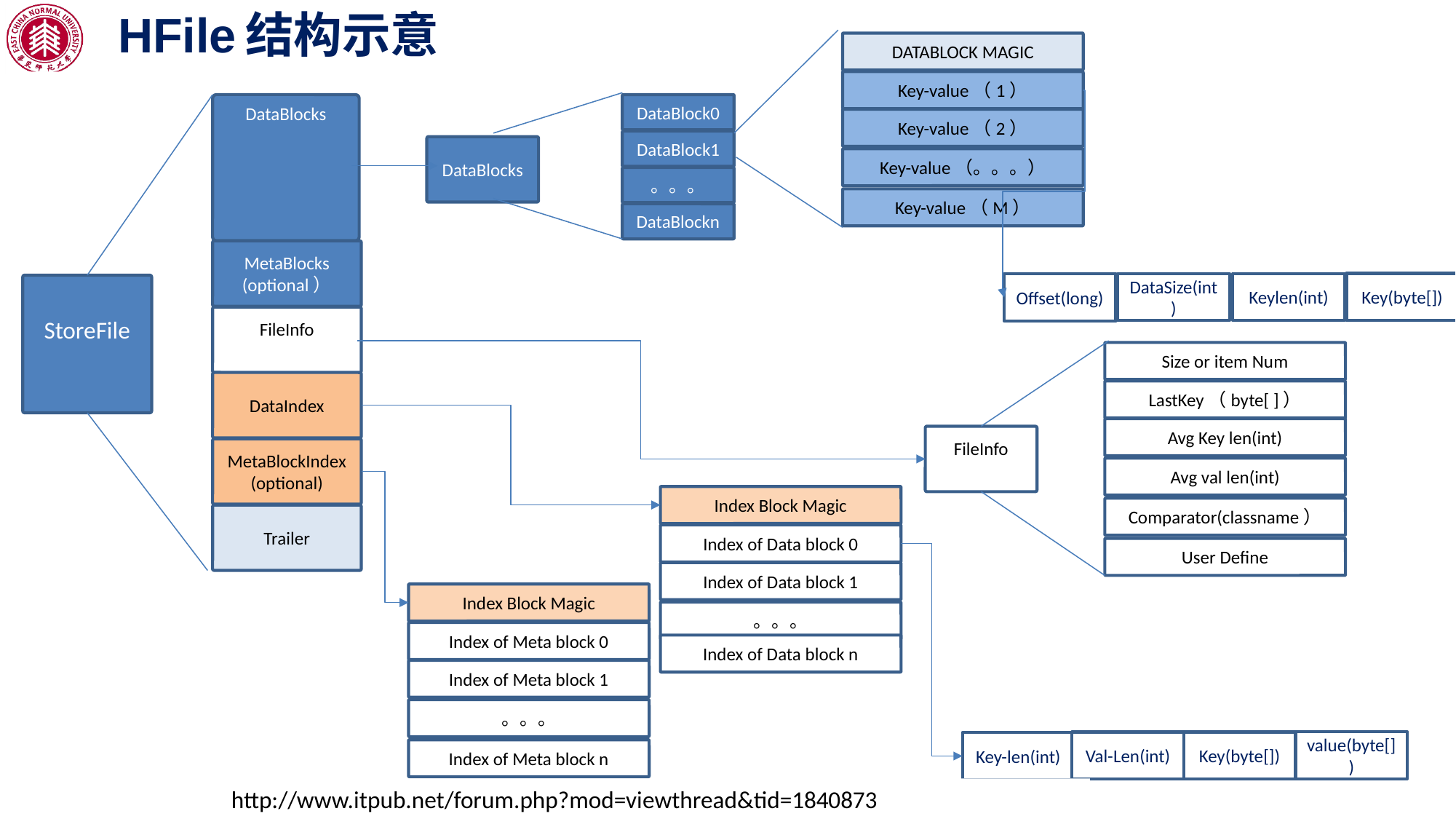

# HFile结构示意
DATABLOCK MAGIC
Key-value（1）
Key-value（2）
Key-value（。。。）
Key-value（M）

DataBlocks

MetaBlocks
(optional）
StoreFile

FileInfo

DataIndex
MetaBlockIndex
(optional)
Trailer
DataBlock0
DataBlock1
。。。
DataBlockn
DataBlocks
Key(byte[])
Keylen(int)
DataSize(int)
Offset(long)
Size or item Num
LastKey（byte[ ]）
Avg Key len(int)
Avg val len(int)
Comparator(classname）
User Define
FileInfo

Index Block Magic
Index of Data block 0
Index of Data block 1
。。。
Index of Data block n
Index Block Magic
Index of Meta block 0
Index of Meta block 1
。。。
Index of Meta block n
value(byte[])
Val-Len(int)
Key(byte[])
Key-len(int)

http://www.itpub.net/forum.php?mod=viewthread&tid=1840873